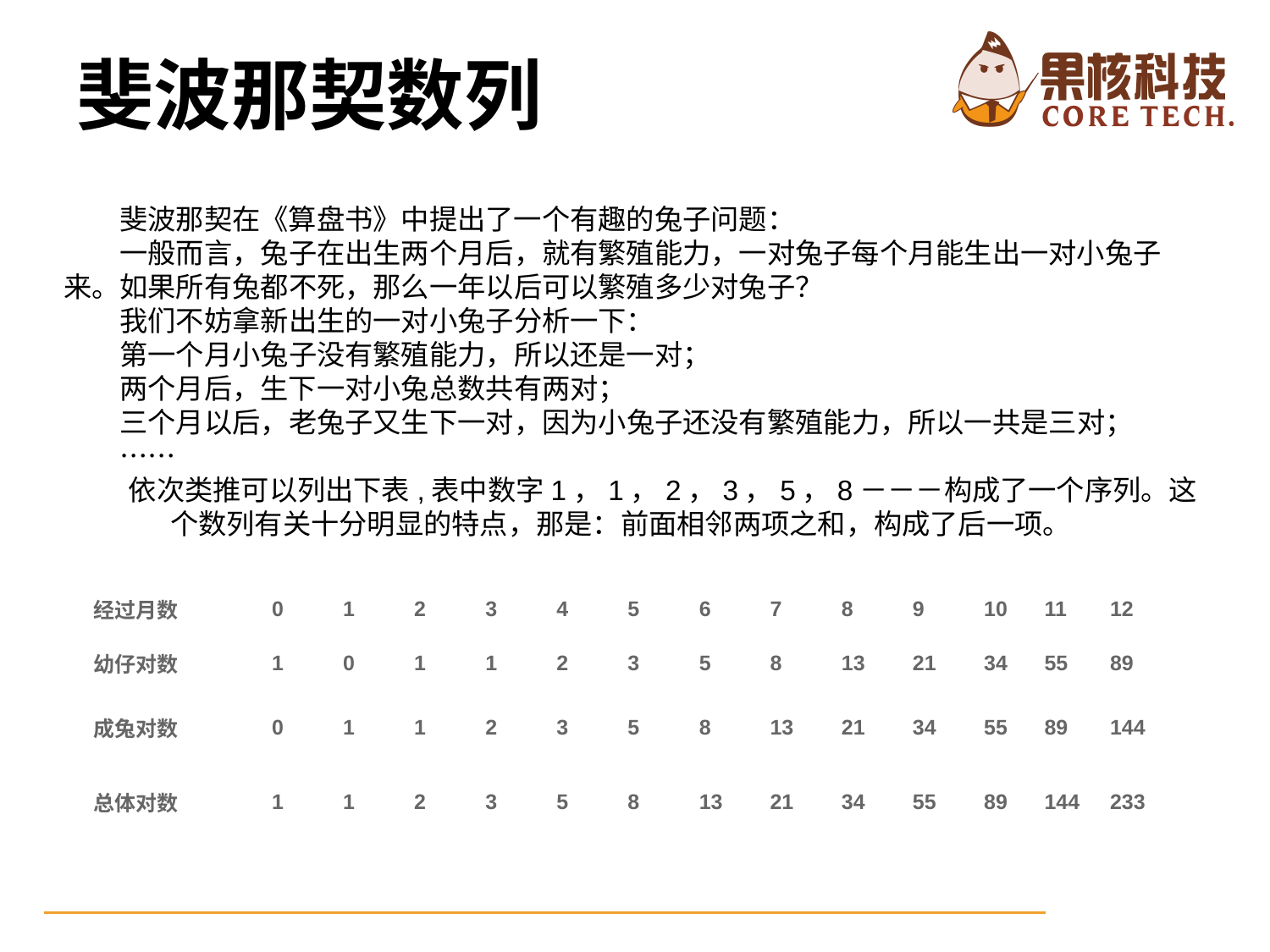

斐波那契数列
　　斐波那契在《算盘书》中提出了一个有趣的兔子问题：
　　一般而言，兔子在出生两个月后，就有繁殖能力，一对兔子每个月能生出一对小兔子来。如果所有兔都不死，那么一年以后可以繁殖多少对兔子？
　　我们不妨拿新出生的一对小兔子分析一下：
　　第一个月小兔子没有繁殖能力，所以还是一对；
　　两个月后，生下一对小兔总数共有两对；
　　三个月以后，老兔子又生下一对，因为小兔子还没有繁殖能力，所以一共是三对；
　　……
　　依次类推可以列出下表,表中数字1，1，2，3，5，8－－－构成了一个序列。这个数列有关十分明显的特点，那是：前面相邻两项之和，构成了后一项。
| 经过月数 | 0 | 1 | 2 | 3 | 4 | 5 | 6 | 7 | 8 | 9 | 10 | 11 | 12 |
| --- | --- | --- | --- | --- | --- | --- | --- | --- | --- | --- | --- | --- | --- |
| 幼仔对数 | 1 | 0 | 1 | 1 | 2 | 3 | 5 | 8 | 13 | 21 | 34 | 55 | 89 |
| 成兔对数 | 0 | 1 | 1 | 2 | 3 | 5 | 8 | 13 | 21 | 34 | 55 | 89 | 144 |
| 总体对数 | 1 | 1 | 2 | 3 | 5 | 8 | 13 | 21 | 34 | 55 | 89 | 144 | 233 |